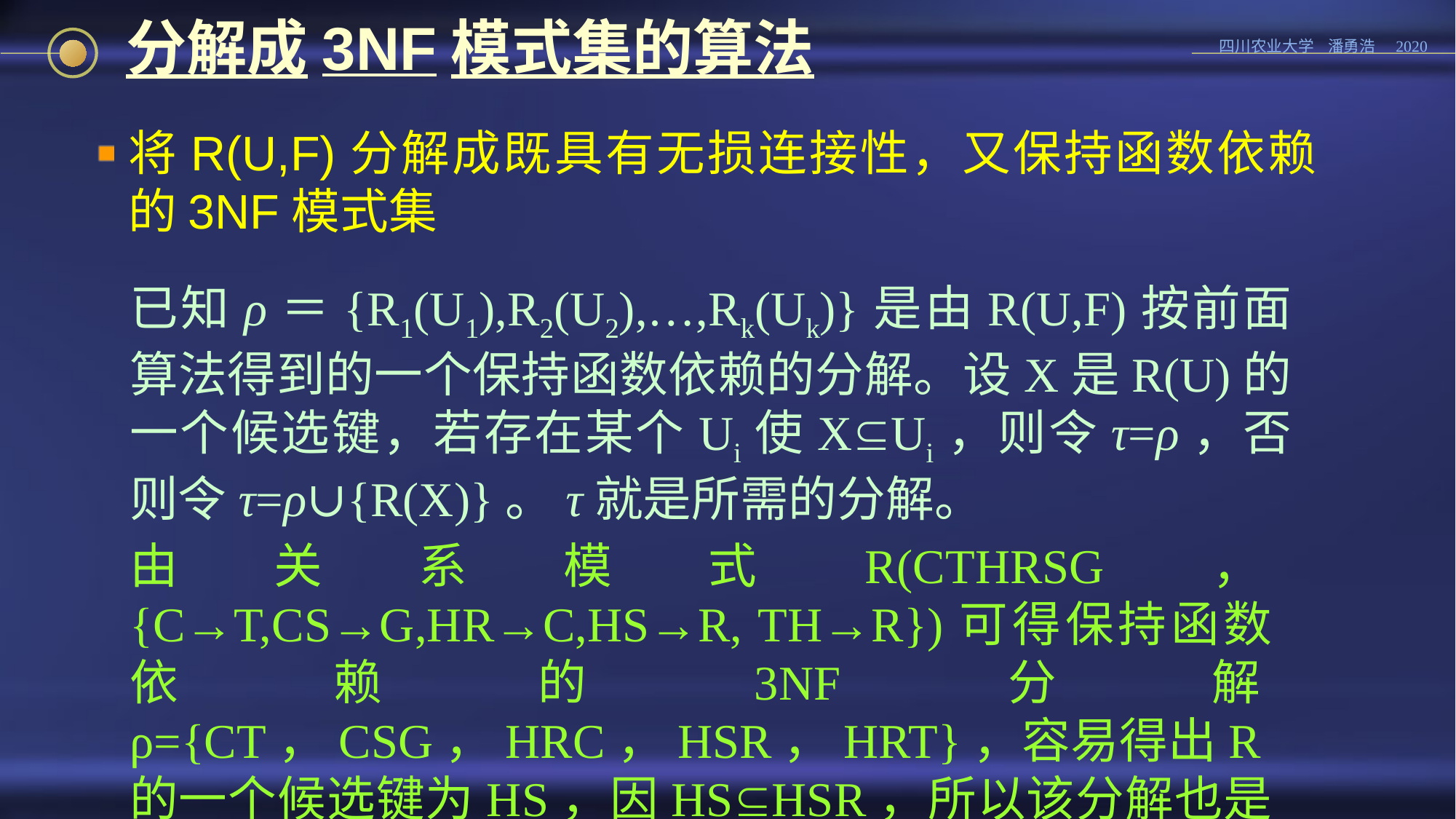

# 分解成3NF模式集的算法
将R(U,F)分解成既具有无损连接性，又保持函数依赖的3NF模式集
已知ρ＝{R1(U1),R2(U2),…,Rk(Uk)}是由R(U,F)按前面算法得到的一个保持函数依赖的分解。设X是R(U)的一个候选键，若存在某个Ui使X⊆Ui，则令τ=ρ，否则令τ=ρ∪{R(X)}。τ就是所需的分解。
由关系模式R(CTHRSG，{C→T,CS→G,HR→C,HS→R, TH→R})可得保持函数依赖的3NF分解ρ={CT，CSG，HRC，HSR，HRT}，容易得出R的一个候选键为HS，因HS⊆HSR，所以该分解也是无损连接分解。